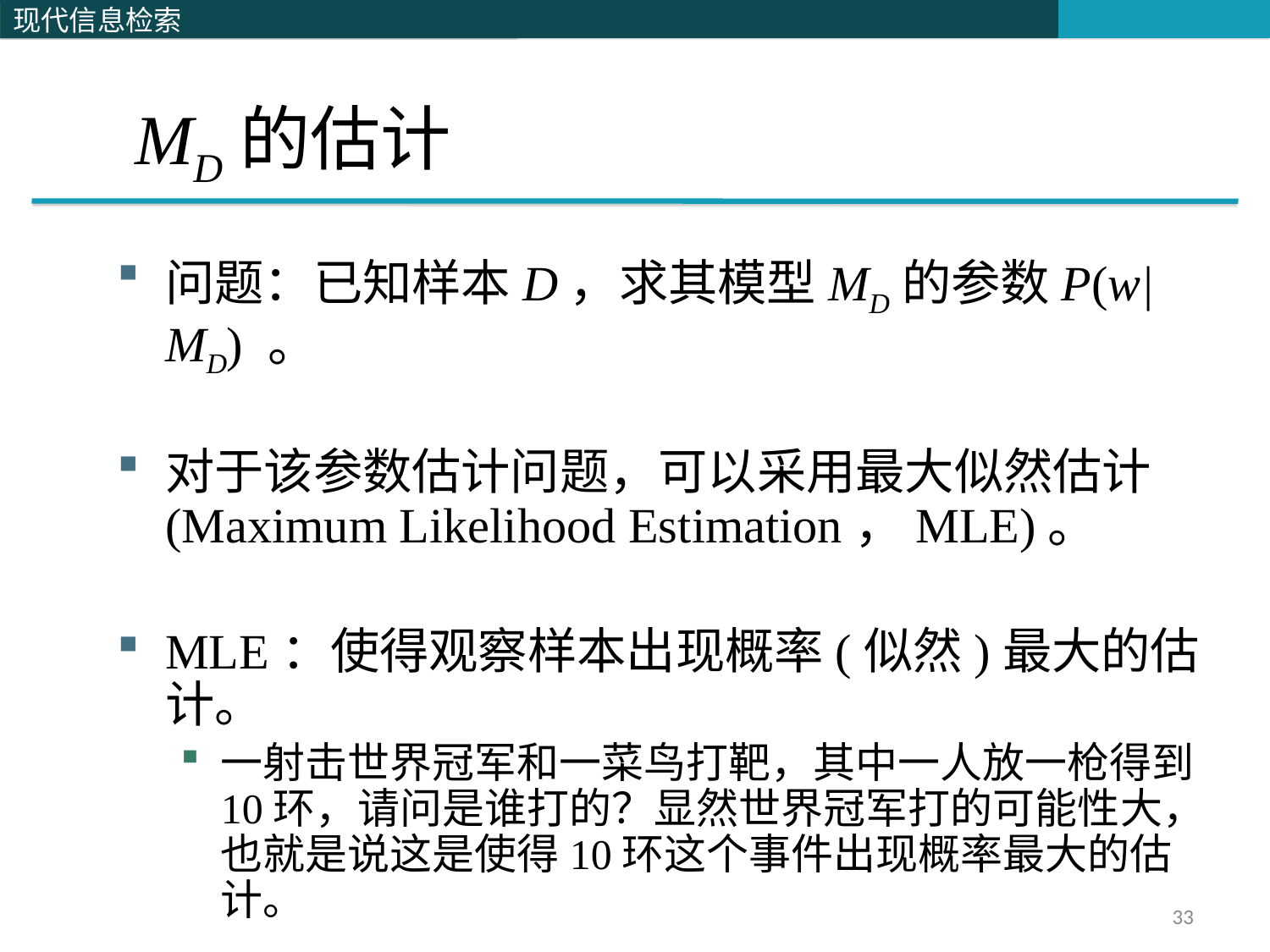

# MD的估计
问题：已知样本D，求其模型MD的参数P(w|MD) 。

对于该参数估计问题，可以采用最大似然估计(Maximum Likelihood Estimation，MLE)。

MLE：使得观察样本出现概率(似然)最大的估计。
一射击世界冠军和一菜鸟打靶，其中一人放一枪得到10环，请问是谁打的？显然世界冠军打的可能性大，也就是说这是使得10环这个事件出现概率最大的估计。
33